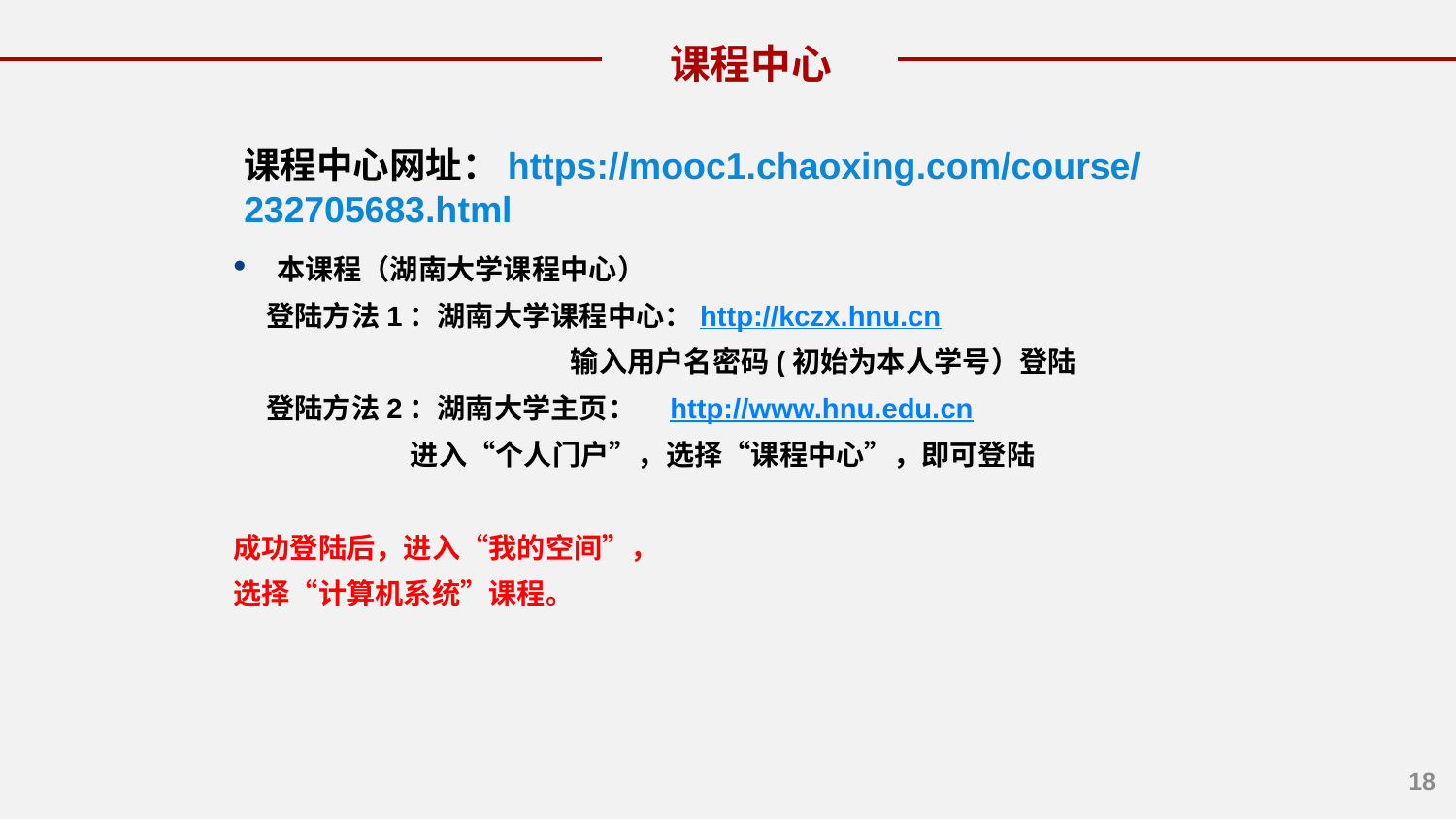

课程中心
课程中心网址：https://mooc1.chaoxing.com/course/232705683.html

   本课程（湖南大学课程中心）
    登陆方法1：湖南大学课程中心：http://kczx.hnu.cn
		      输入用户名密码(初始为本人学号）登陆
    登陆方法2：湖南大学主页：	http://www.hnu.edu.cn
                          进入“个人门户”，选择“课程中心”，即可登陆

成功登陆后，进入“我的空间”，
选择“计算机系统”课程。

18